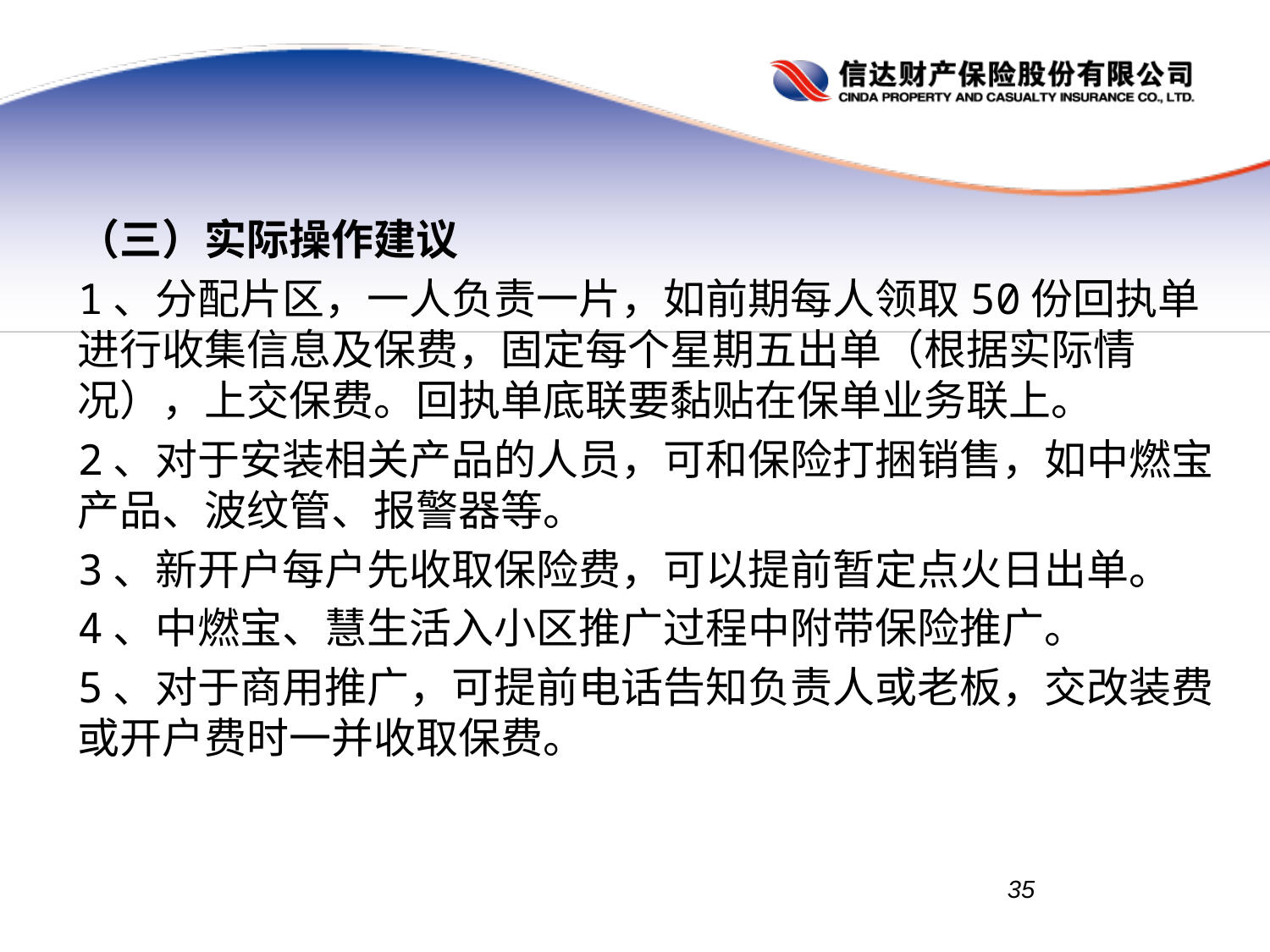

（三）实际操作建议
1、分配片区，一人负责一片，如前期每人领取50份回执单进行收集信息及保费，固定每个星期五出单（根据实际情况），上交保费。回执单底联要黏贴在保单业务联上。
2、对于安装相关产品的人员，可和保险打捆销售，如中燃宝产品、波纹管、报警器等。
3、新开户每户先收取保险费，可以提前暂定点火日出单。
4、中燃宝、慧生活入小区推广过程中附带保险推广。
5、对于商用推广，可提前电话告知负责人或老板，交改装费或开户费时一并收取保费。

35